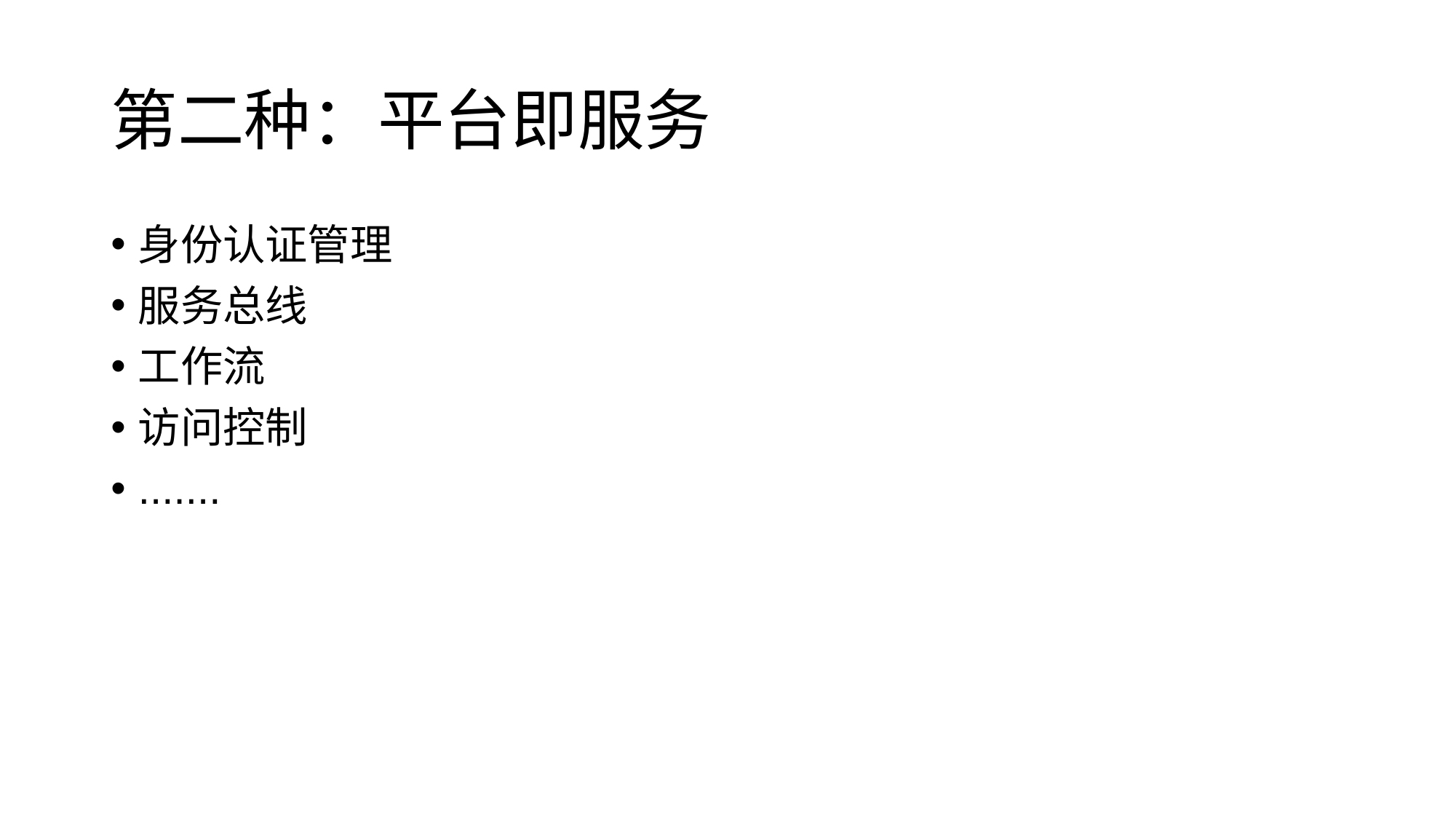

# 第二种：平台即服务
身份认证管理
服务总线
工作流
访问控制
.......